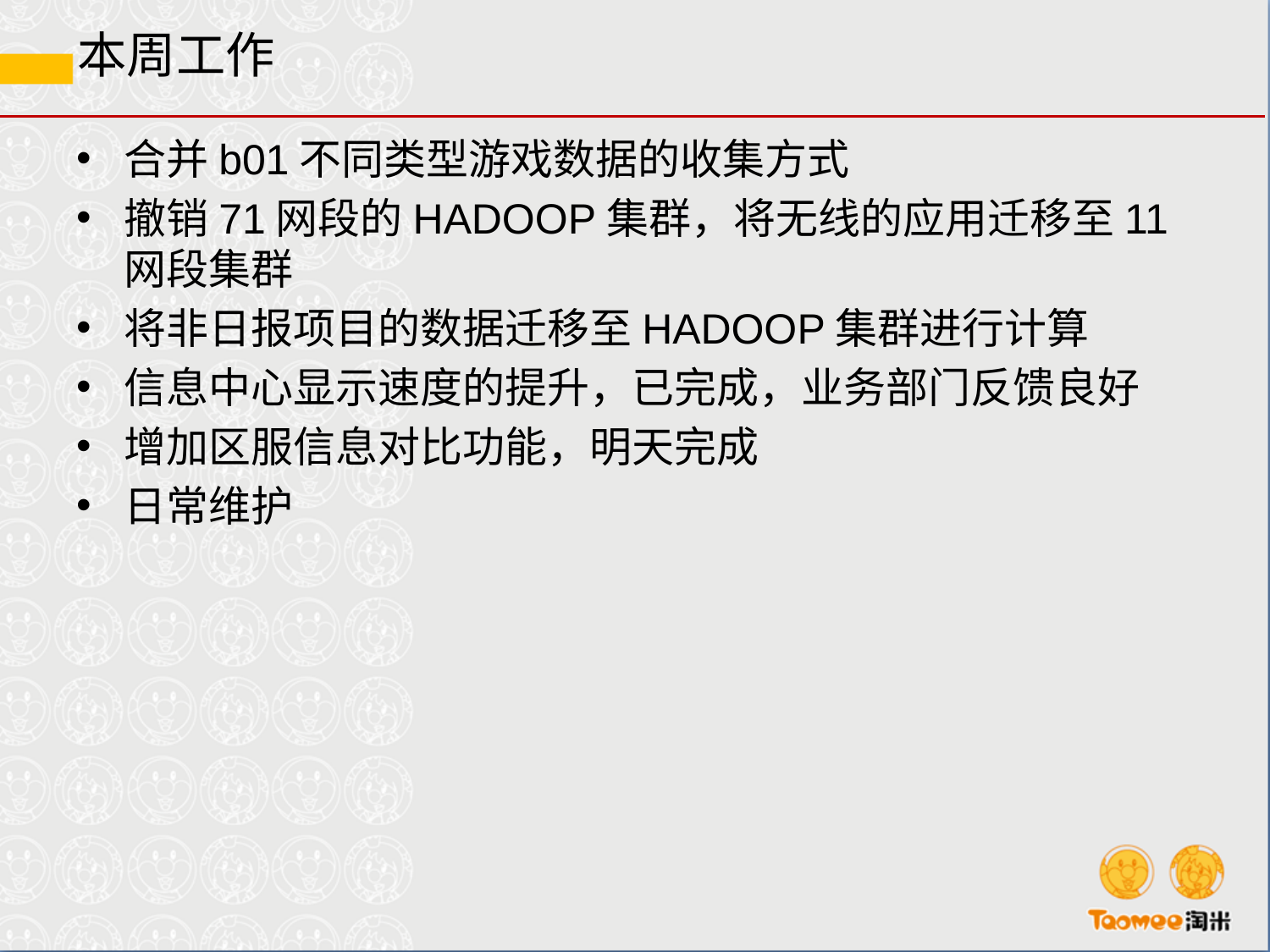

# 本周工作
合并b01不同类型游戏数据的收集方式
撤销71网段的HADOOP集群，将无线的应用迁移至11网段集群
将非日报项目的数据迁移至HADOOP集群进行计算
信息中心显示速度的提升，已完成，业务部门反馈良好
增加区服信息对比功能，明天完成
日常维护